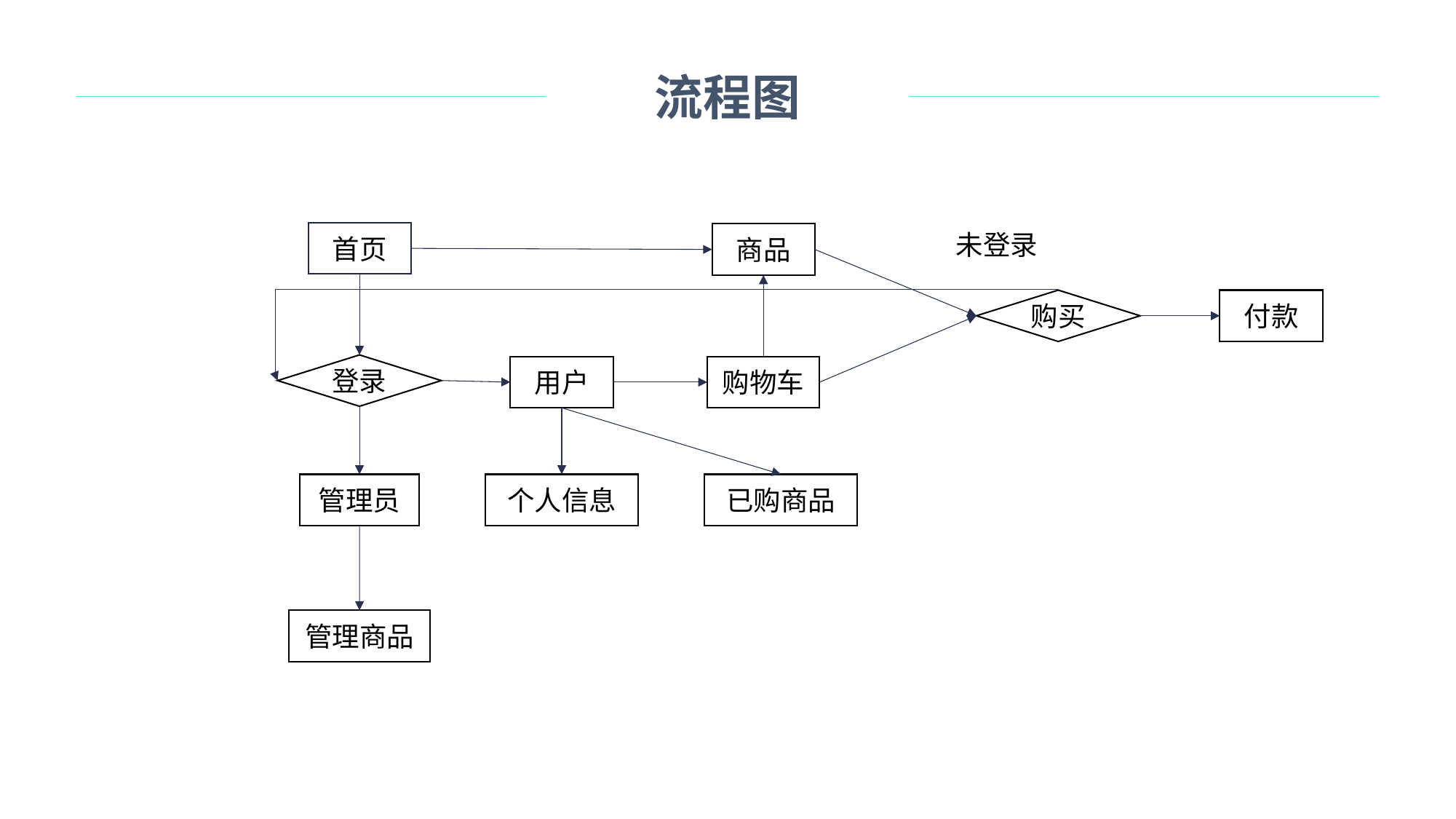

流程图
未登录
首页
商品
购买
付款
登录
用户
购物车
个人信息
已购商品
管理员
管理商品